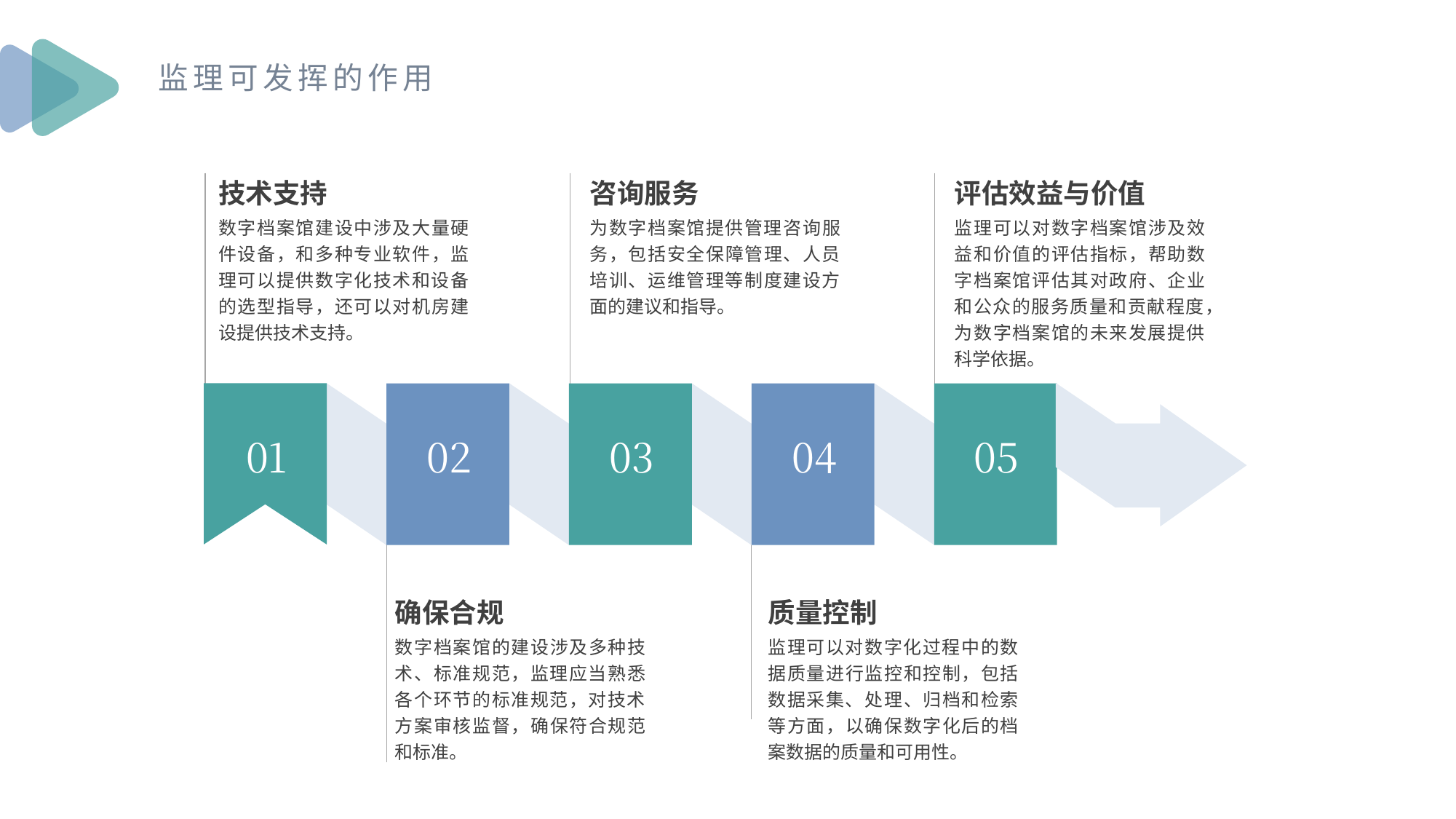

监理可发挥的作用
技术支持
数字档案馆建设中涉及大量硬件设备，和多种专业软件，监理可以提供数字化技术和设备的选型指导，还可以对机房建设提供技术支持。
咨询服务
为数字档案馆提供管理咨询服务，包括安全保障管理、人员培训、运维管理等制度建设方面的建议和指导。
评估效益与价值
监理可以对数字档案馆涉及效益和价值的评估指标，帮助数字档案馆评估其对政府、企业和公众的服务质量和贡献程度，为数字档案馆的未来发展提供科学依据。

02
03
04
05

01
确保合规
数字档案馆的建设涉及多种技术、标准规范，监理应当熟悉各个环节的标准规范，对技术方案审核监督，确保符合规范和标准。
质量控制
监理可以对数字化过程中的数据质量进行监控和控制，包括数据采集、处理、归档和检索等方面，以确保数字化后的档案数据的质量和可用性。